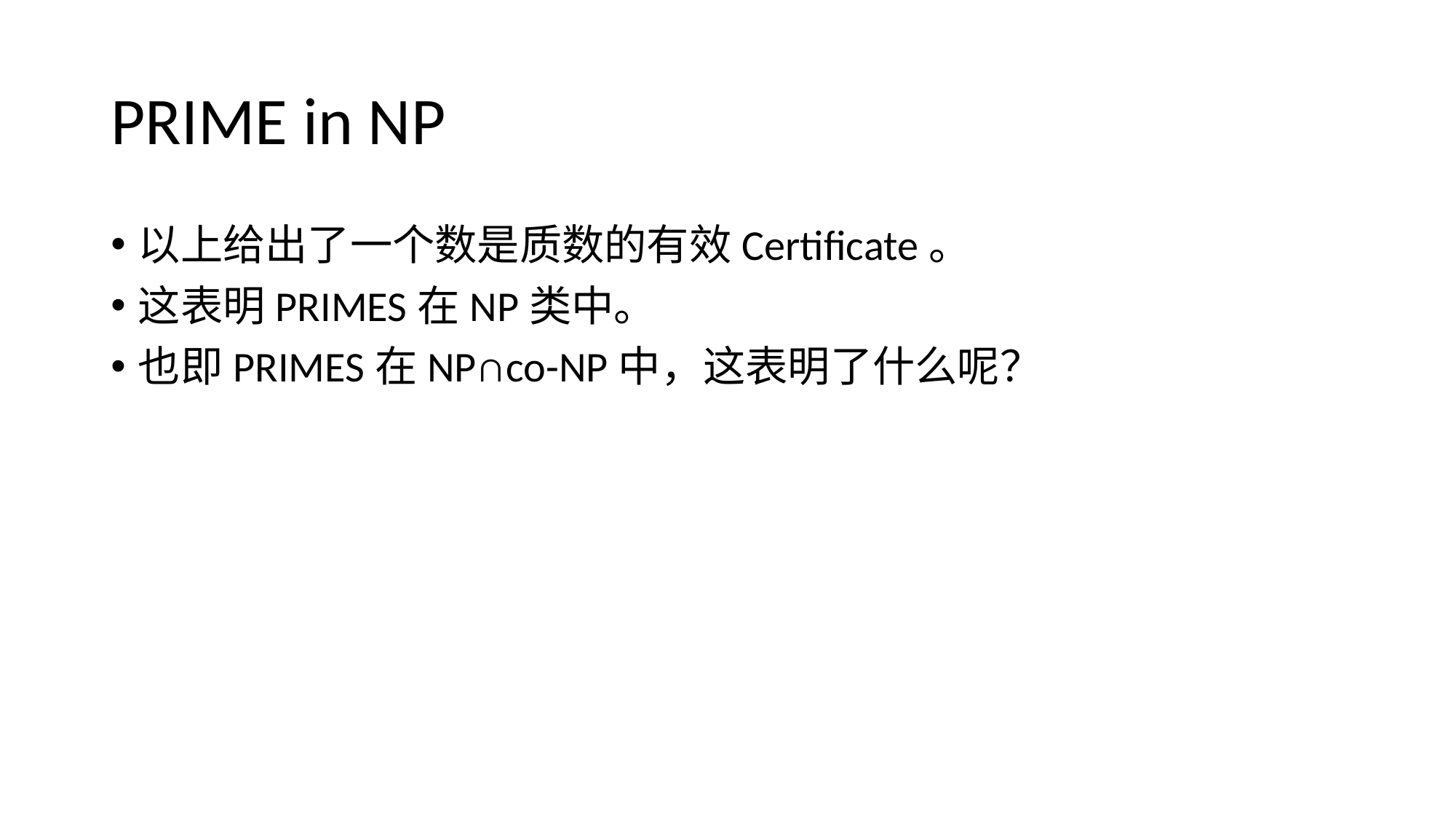

# PRIME in NP
以上给出了一个数是质数的有效Certificate。
这表明PRIMES在NP类中。
也即PRIMES在NP∩co-NP中，这表明了什么呢？